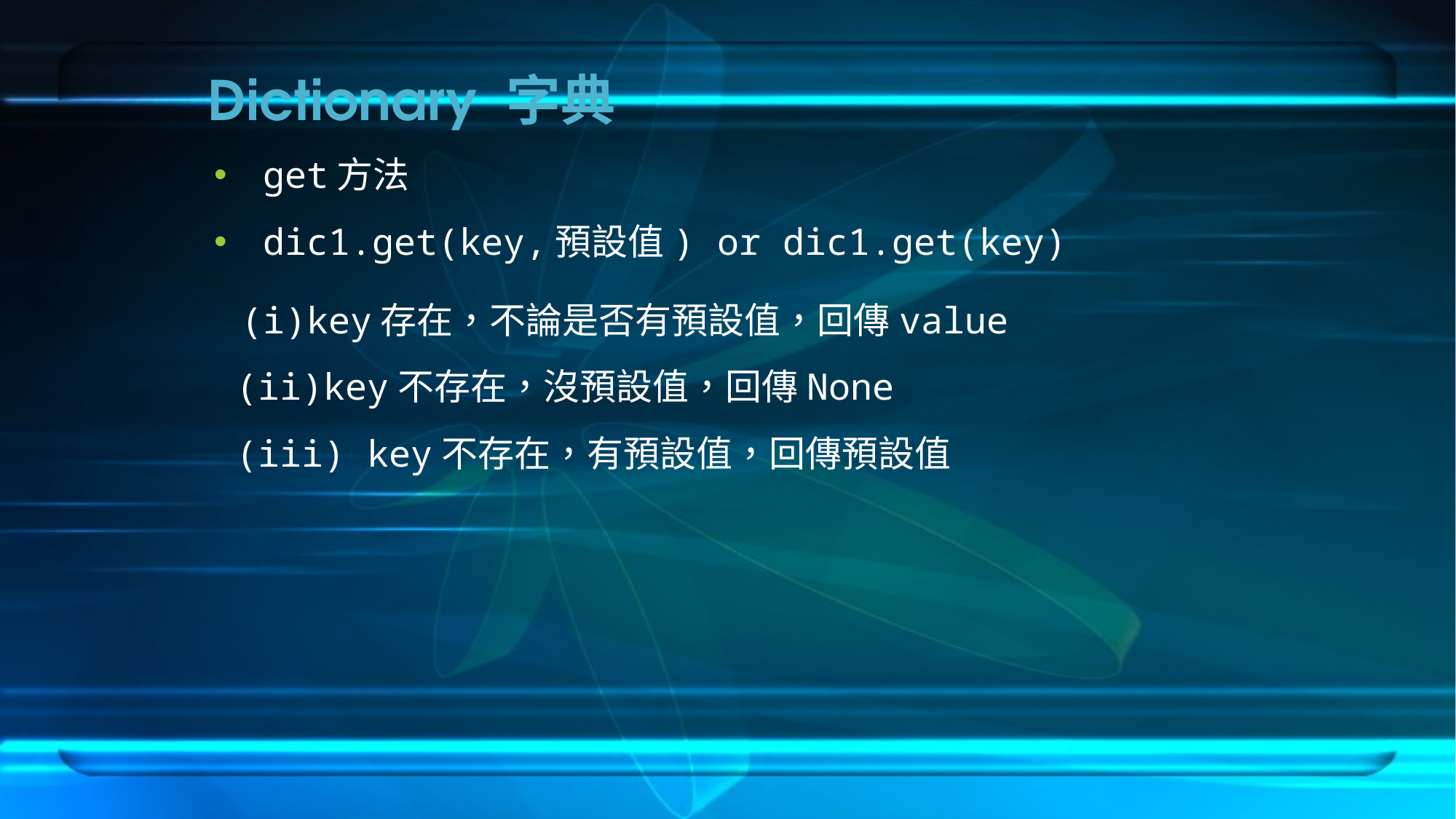

# Dictionary 字典
 get方法
 dic1.get(key,預設值) or dic1.get(key)
(i)key存在，不論是否有預設值，回傳value
 (ii)key不存在，沒預設值，回傳None
 (iii) key不存在，有預設值，回傳預設值